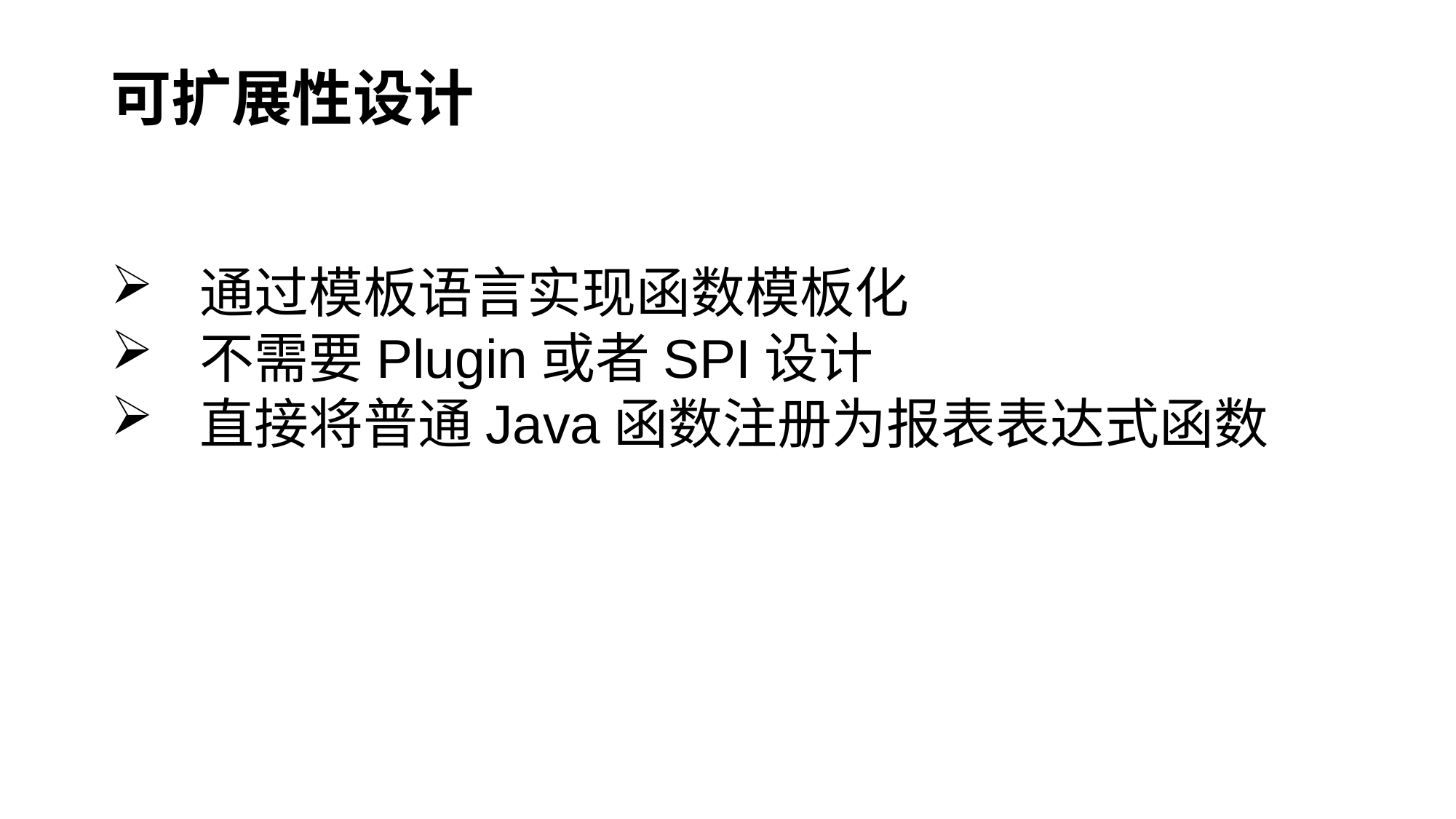

# 可扩展性设计
通过模板语言实现函数模板化
不需要Plugin或者SPI设计
直接将普通Java函数注册为报表表达式函数